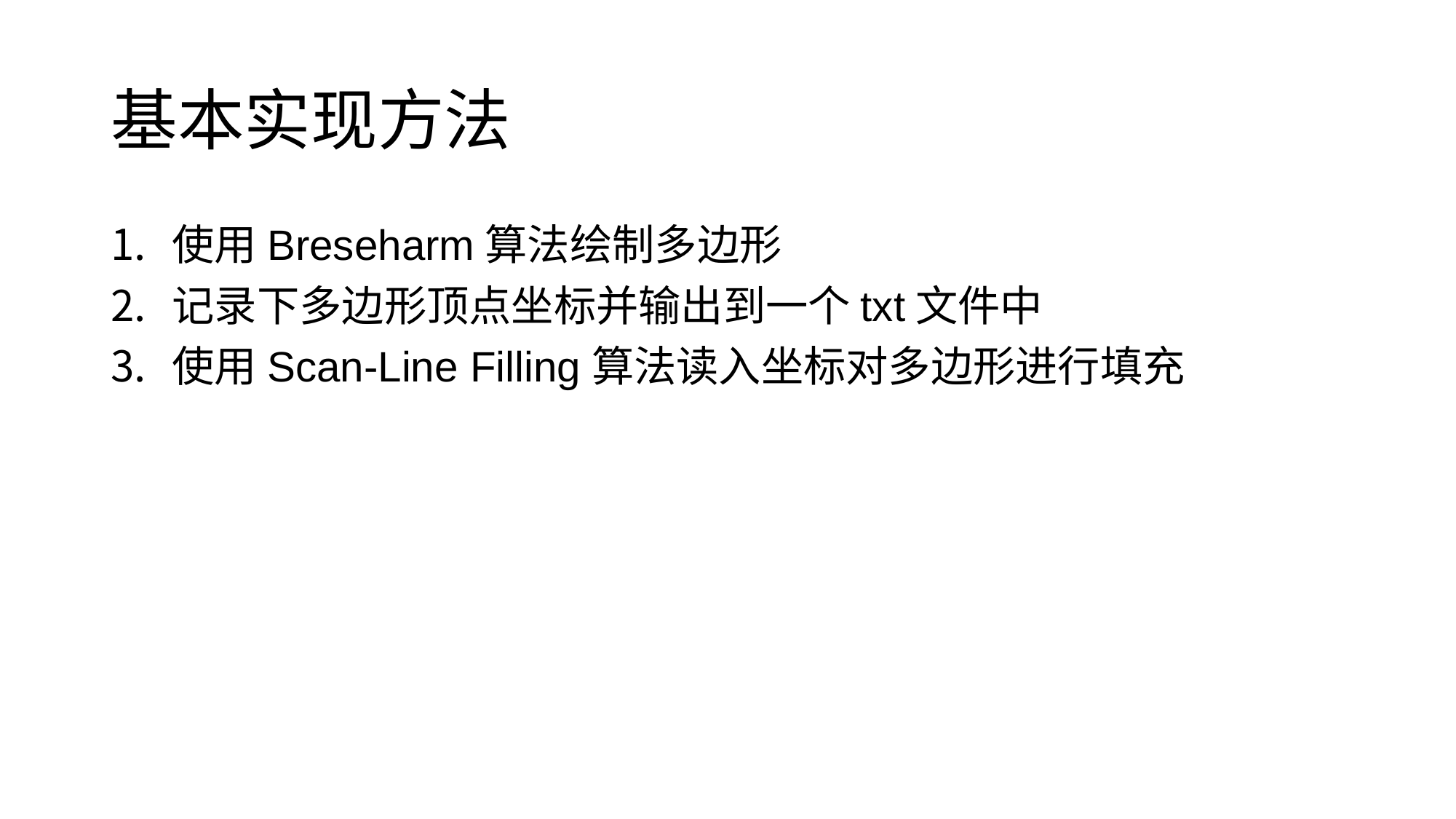

# 基本实现方法
使用Breseharm算法绘制多边形
记录下多边形顶点坐标并输出到一个txt文件中
使用Scan-Line Filling算法读入坐标对多边形进行填充